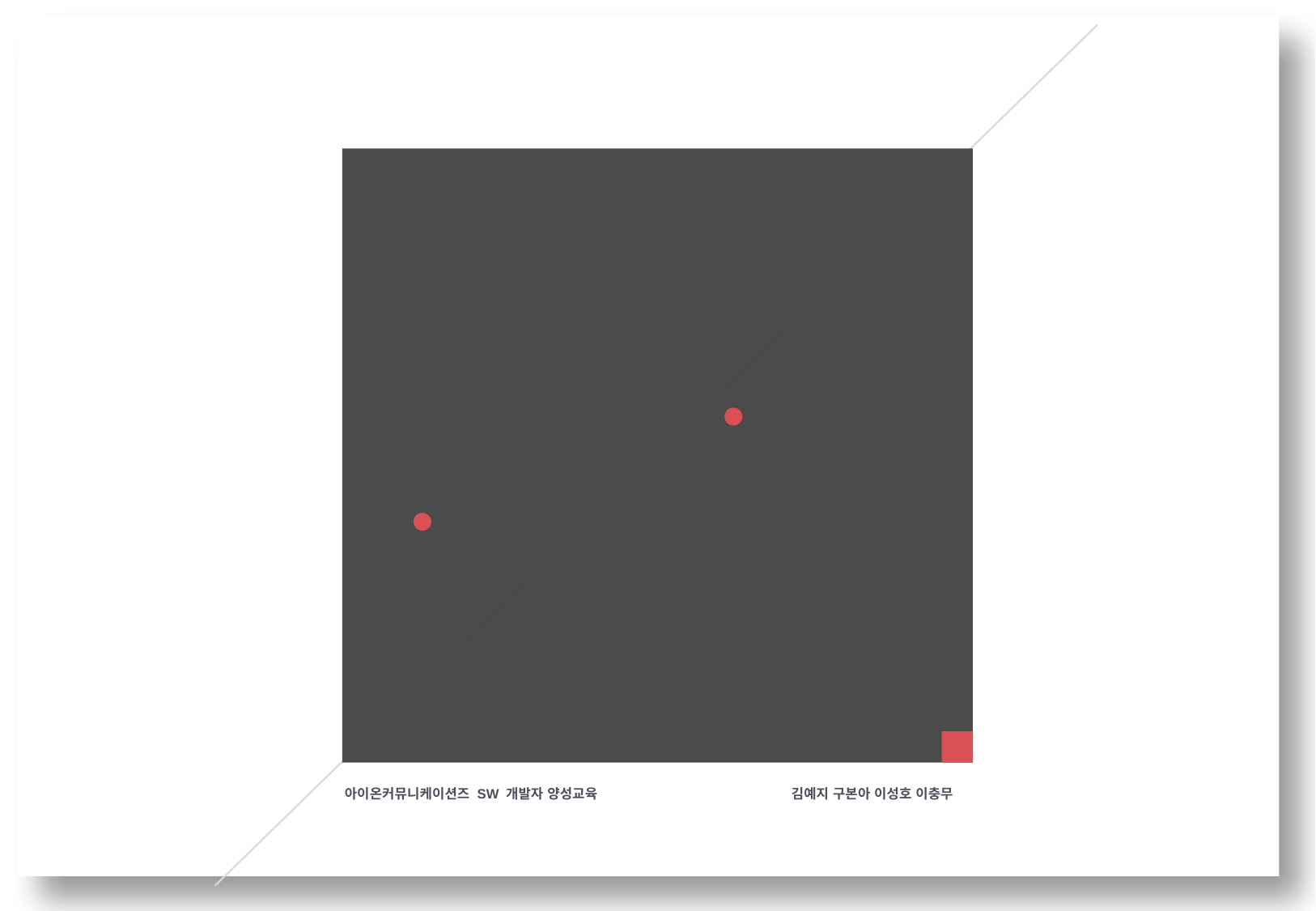

DATABASE

3TEAM

아이온커뮤니케이션즈 SW 개발자 양성교육
김예지 구본아 이성호 이충무